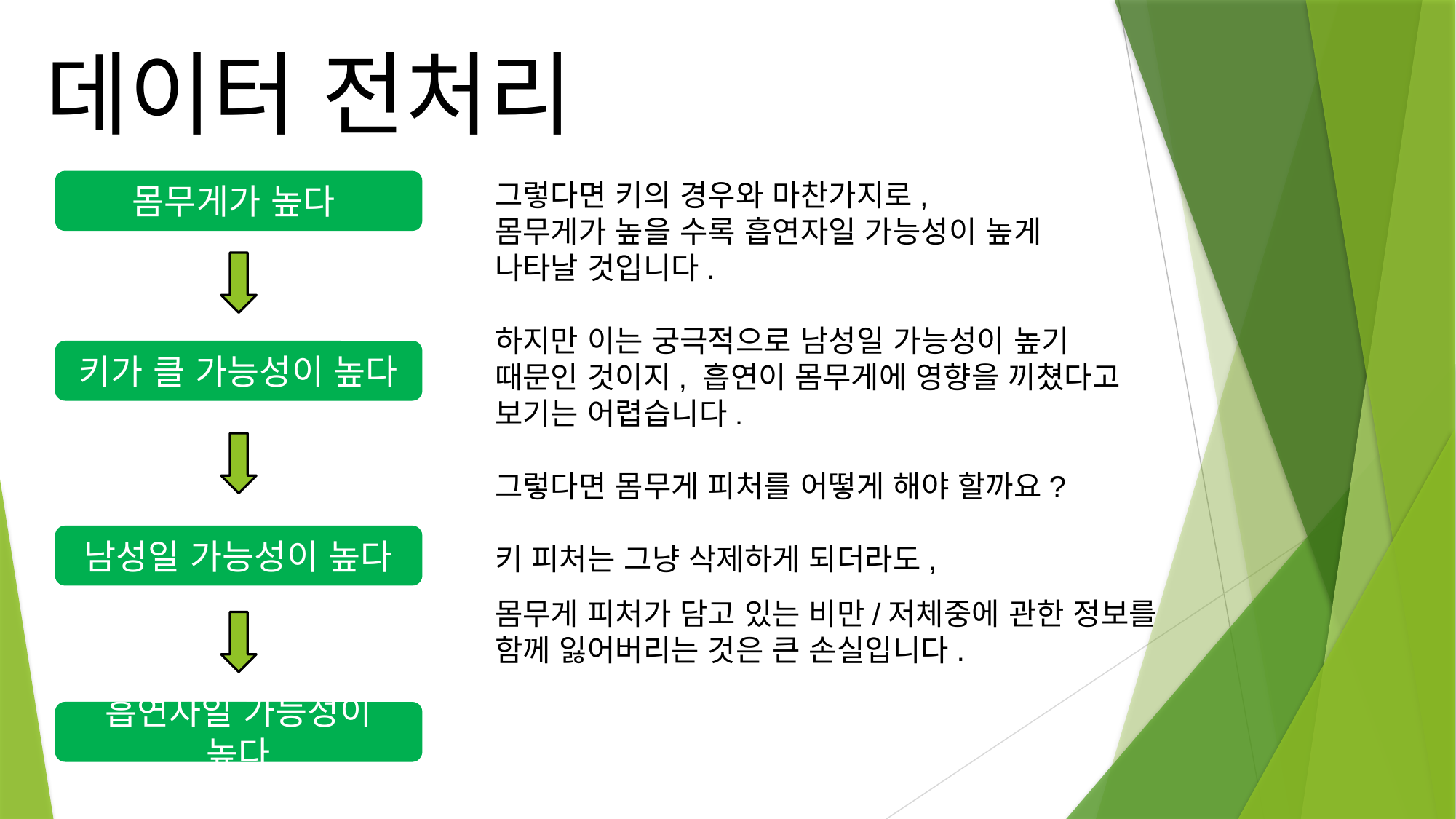

데이터 전처리
몸무게가 높다
그렇다면 키의 경우와 마찬가지로,
몸무게가 높을 수록 흡연자일 가능성이 높게
나타날 것입니다.

하지만 이는 궁극적으로 남성일 가능성이 높기
때문인 것이지, 흡연이 몸무게에 영향을 끼쳤다고
보기는 어렵습니다.

그렇다면 몸무게 피처를 어떻게 해야 할까요?

키 피처는 그냥 삭제하게 되더라도,

몸무게 피처가 담고 있는 비만/저체중에 관한 정보를
함께 잃어버리는 것은 큰 손실입니다.

키가 클 가능성이 높다

남성일 가능성이 높다

흡연자일 가능성이 높다